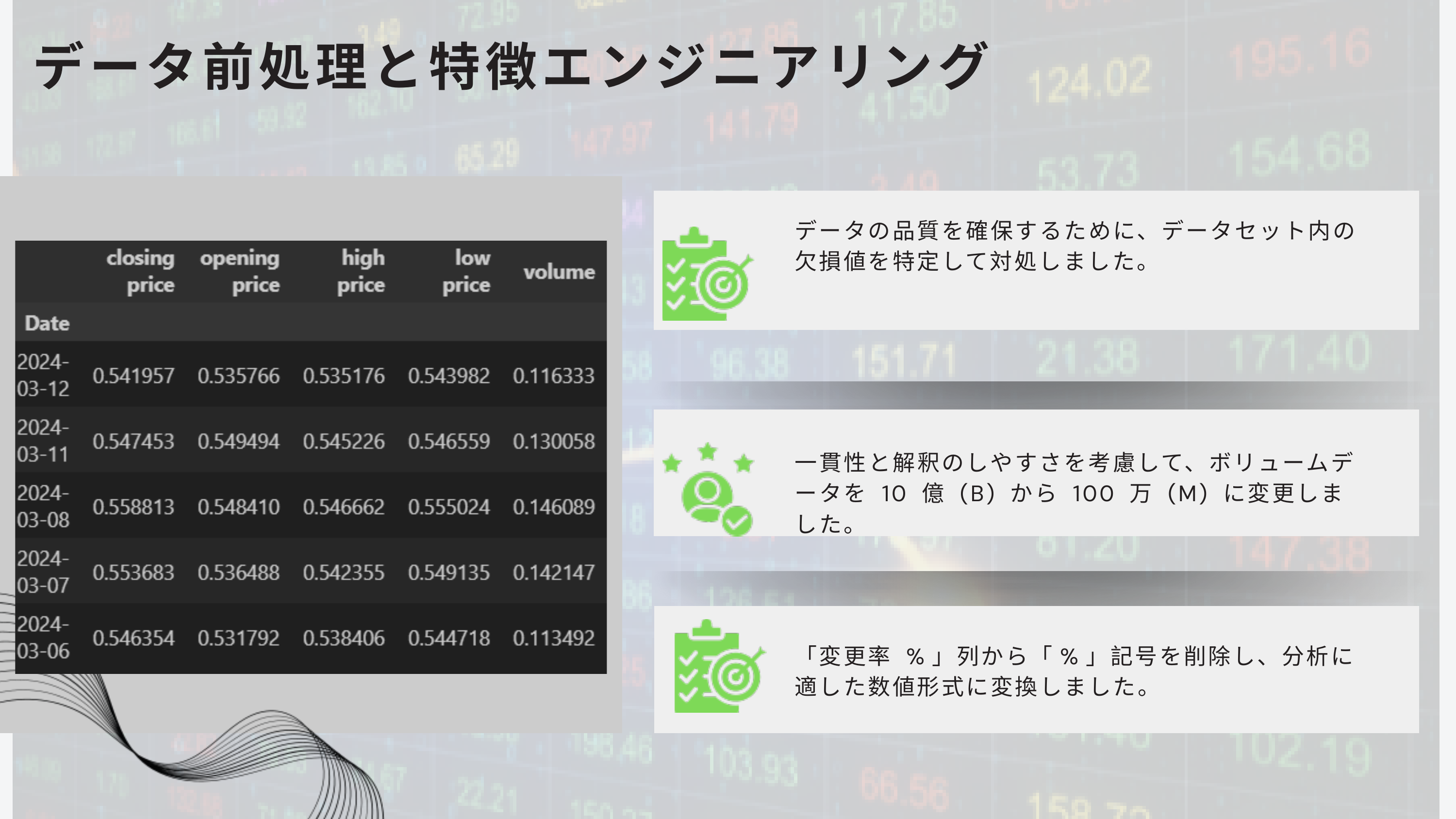

データ前処理と特徴エンジニアリング

データの品質を確保するために、データセット内の欠損値を特定して対処しました。

一貫性と解釈のしやすさを考慮して、ボリュームデータを 10 億 (B) から 100 万 (M) に変更しました。

「変更率 %」列から「%」記号を削除し、分析に適した数値形式に変換しました。